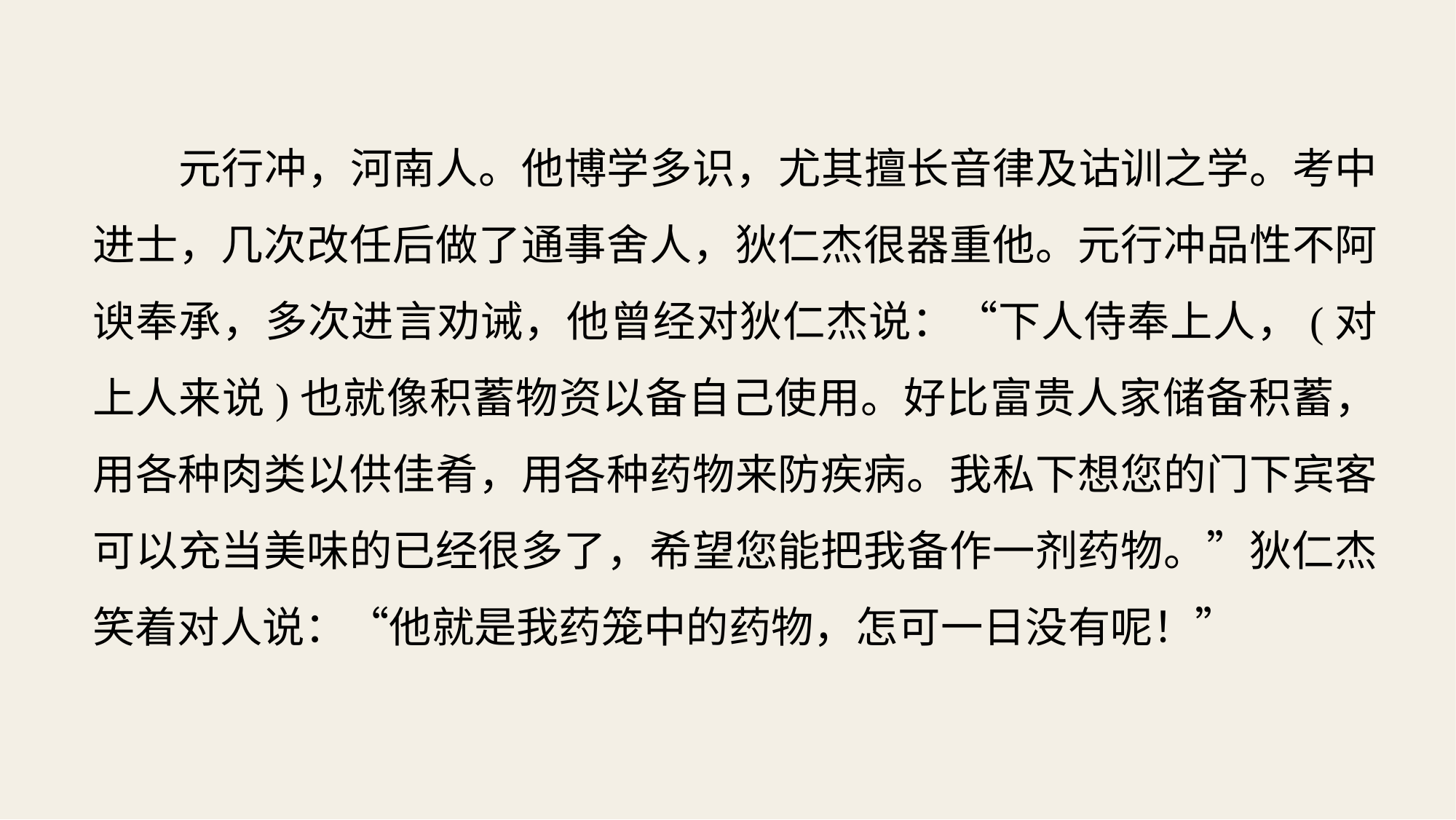

元行冲，河南人。他博学多识，尤其擅长音律及诂训之学。考中进士，几次改任后做了通事舍人，狄仁杰很器重他。元行冲品性不阿谀奉承，多次进言劝诫，他曾经对狄仁杰说：“下人侍奉上人，(对上人来说)也就像积蓄物资以备自己使用。好比富贵人家储备积蓄，用各种肉类以供佳肴，用各种药物来防疾病。我私下想您的门下宾客可以充当美味的已经很多了，希望您能把我备作一剂药物。”狄仁杰笑着对人说：“他就是我药笼中的药物，怎可一日没有呢！”